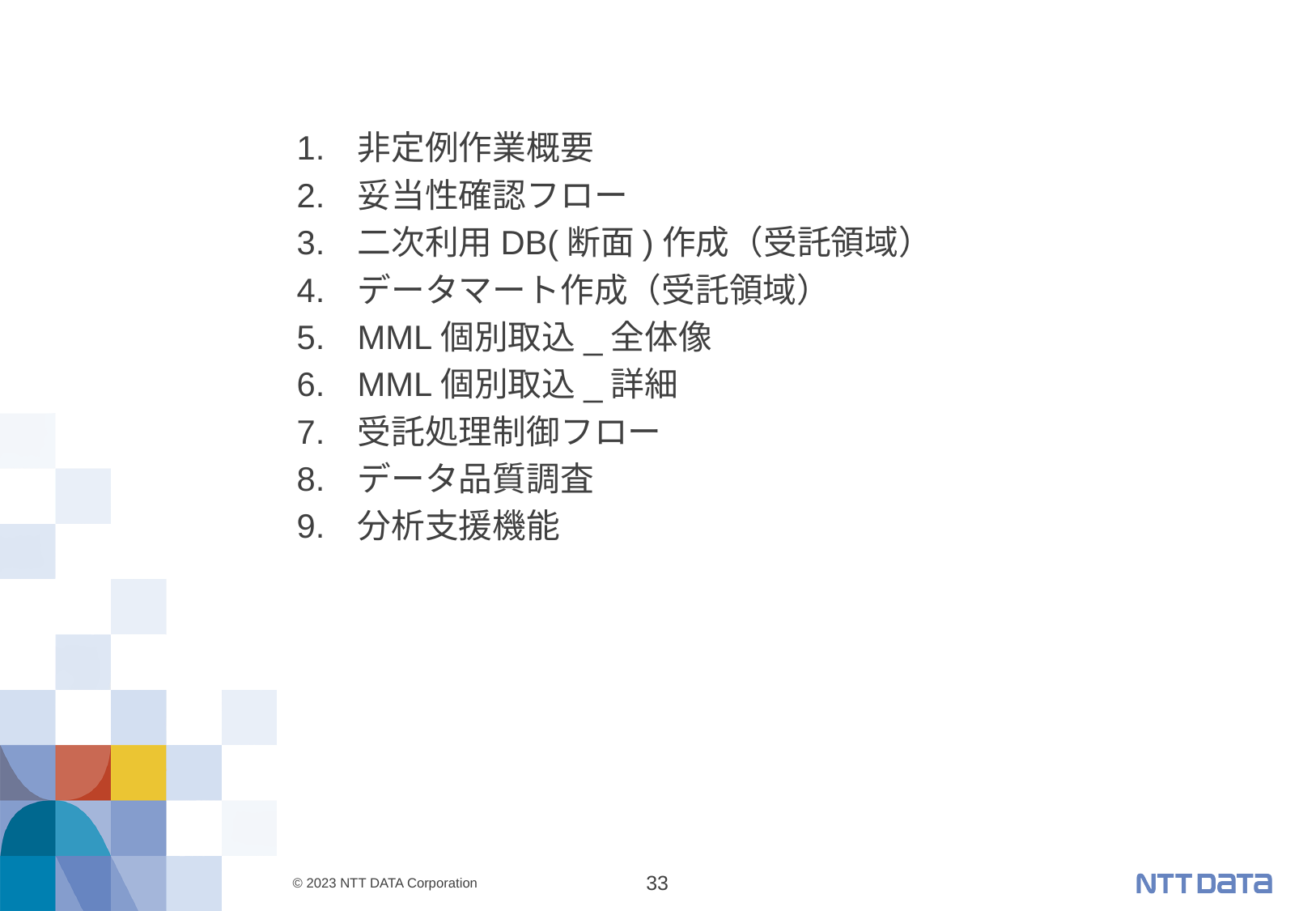

非定例作業概要
妥当性確認フロー
二次利用DB(断面)作成（受託領域）
データマート作成（受託領域）
MML個別取込_全体像
MML個別取込_詳細
受託処理制御フロー
データ品質調査
分析支援機能